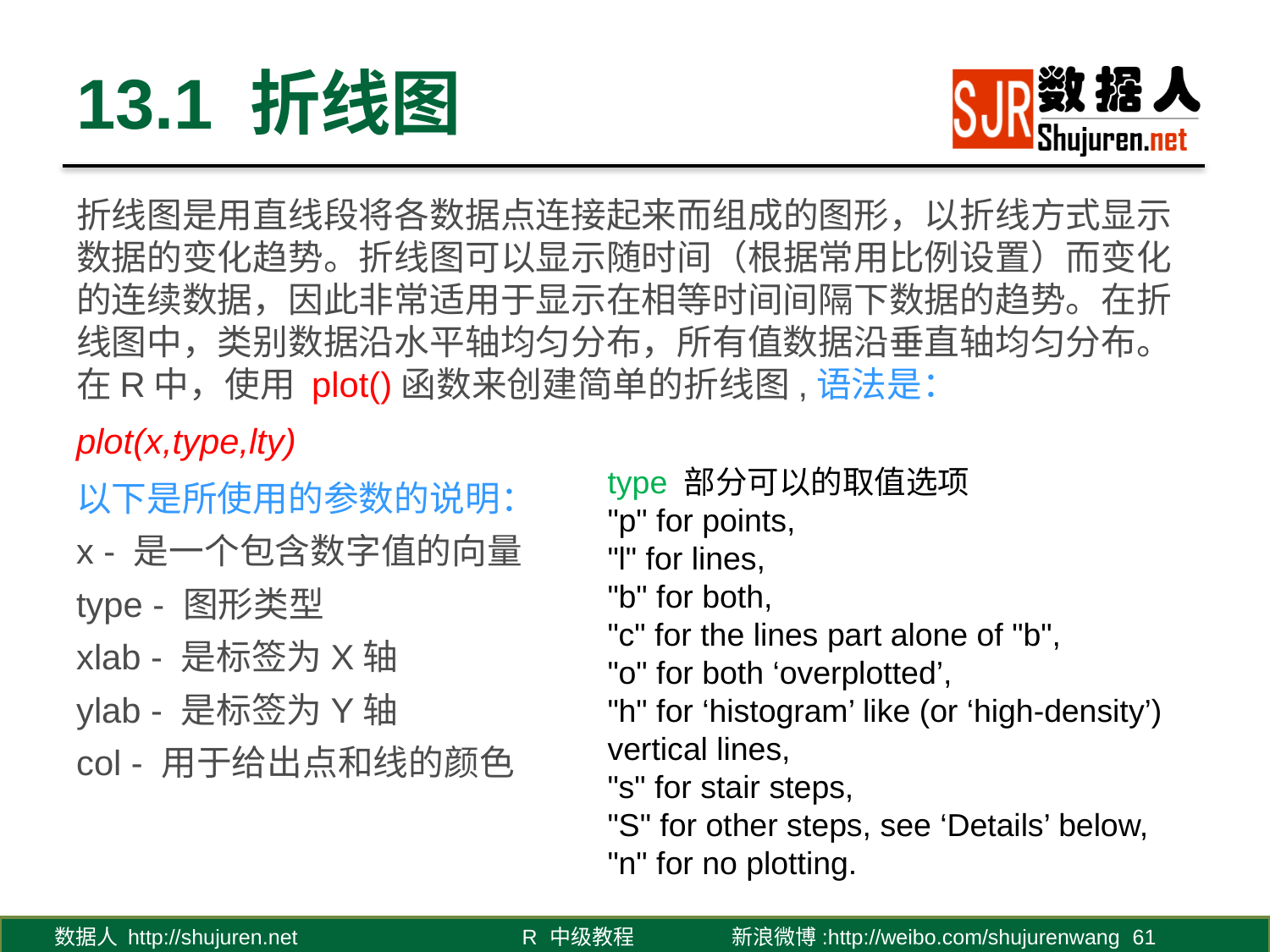

# 13.1 折线图
折线图是用直线段将各数据点连接起来而组成的图形，以折线方式显示数据的变化趋势。折线图可以显示随时间（根据常用比例设置）而变化的连续数据，因此非常适用于显示在相等时间间隔下数据的趋势。在折线图中，类别数据沿水平轴均匀分布，所有值数据沿垂直轴均匀分布。在R中，使用 plot()函数来创建简单的折线图,语法是：
plot(x,type,lty)
以下是所使用的参数的说明：
x - 是一个包含数字值的向量
type - 图形类型
xlab - 是标签为X轴
ylab - 是标签为Y轴
col - 用于给出点和线的颜色

type 部分可以的取值选项
"p" for points,
"l" for lines,
"b" for both,
"c" for the lines part alone of "b",
"o" for both ‘overplotted’,
"h" for ‘histogram’ like (or ‘high-density’) vertical lines,
"s" for stair steps,
"S" for other steps, see ‘Details’ below,
"n" for no plotting.